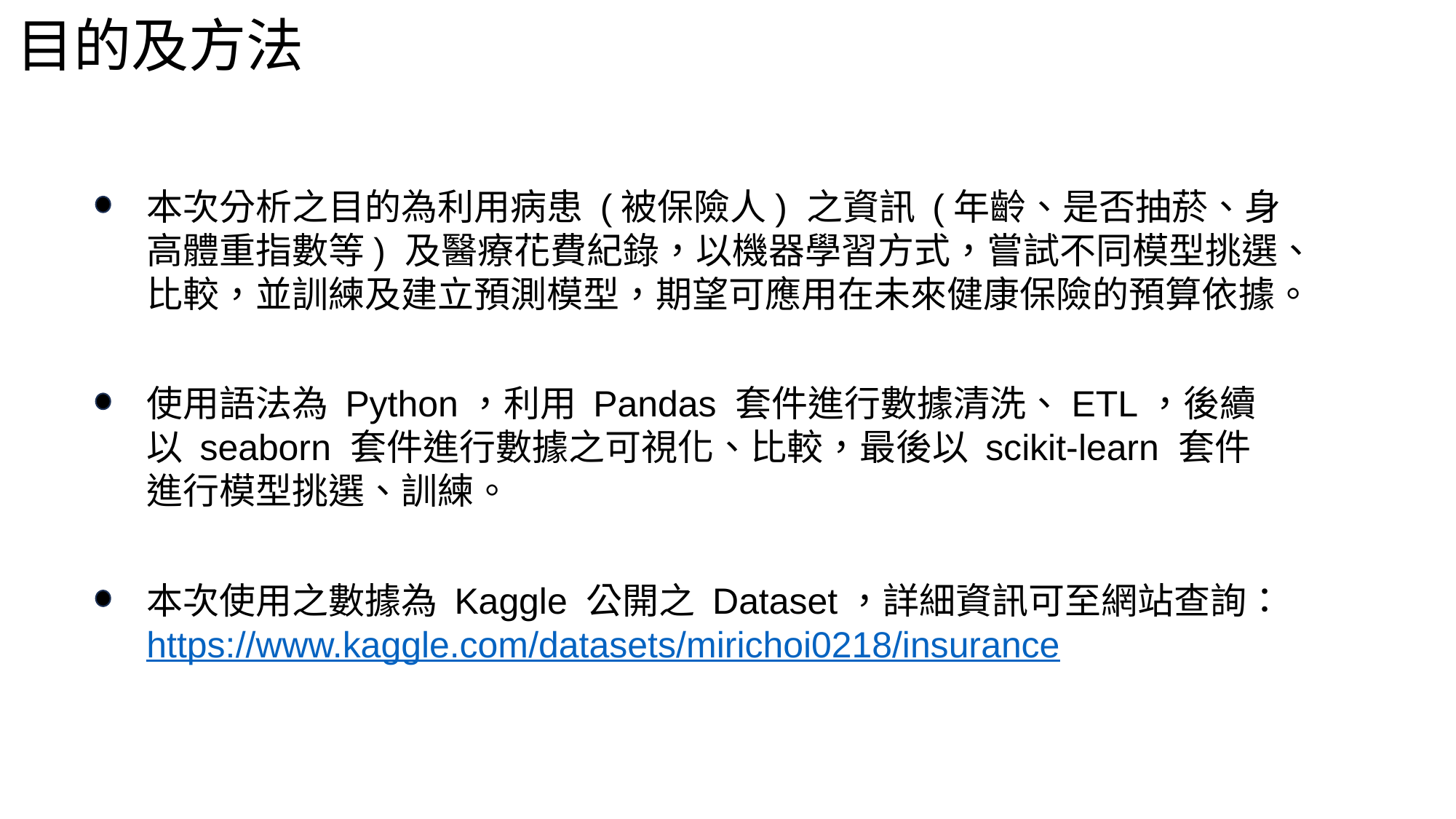

目的及方法
本次分析之目的為利用病患 (被保險人) 之資訊 (年齡、是否抽菸、身高體重指數等) 及醫療花費紀錄，以機器學習方式，嘗試不同模型挑選、比較，並訓練及建立預測模型，期望可應用在未來健康保險的預算依據。

使用語法為 Python，利用 Pandas 套件進行數據清洗、ETL，後續以 seaborn 套件進行數據之可視化、比較，最後以 scikit-learn 套件進行模型挑選、訓練。

本次使用之數據為 Kaggle 公開之 Dataset，詳細資訊可至網站查詢：
https://www.kaggle.com/datasets/mirichoi0218/insurance